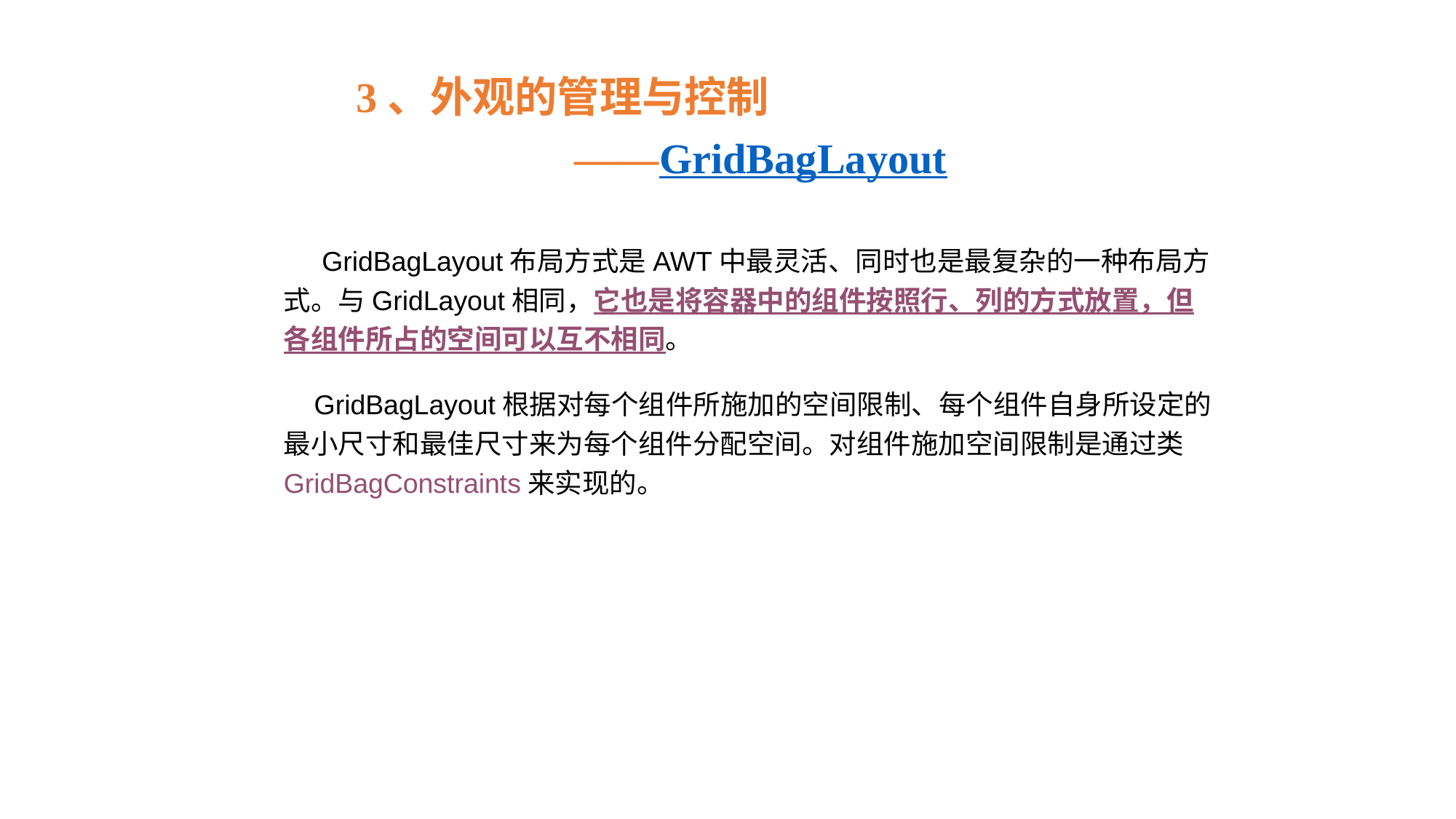

3、外观的管理与控制
		——GridBagLayout
     GridBagLayout布局方式是AWT中最灵活、同时也是最复杂的一种布局方式。与GridLayout相同，它也是将容器中的组件按照行、列的方式放置，但各组件所占的空间可以互不相同。

    GridBagLayout根据对每个组件所施加的空间限制、每个组件自身所设定的最小尺寸和最佳尺寸来为每个组件分配空间。对组件施加空间限制是通过类GridBagConstraints来实现的。